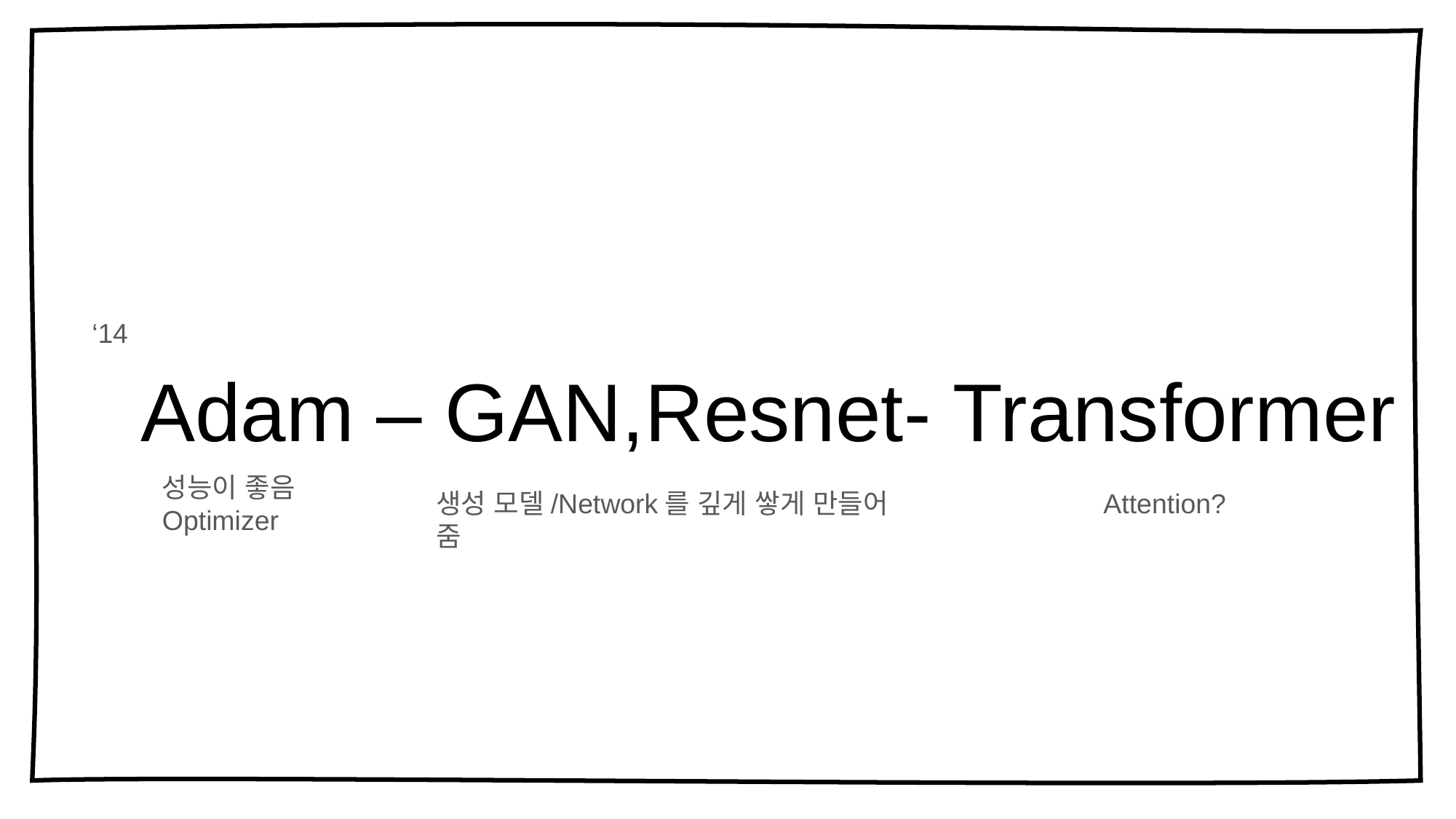

‘14
Adam – GAN,Resnet- Transformer
성능이 좋음
Optimizer
생성 모델/Network를 깊게 쌓게 만들어 줌
Attention?